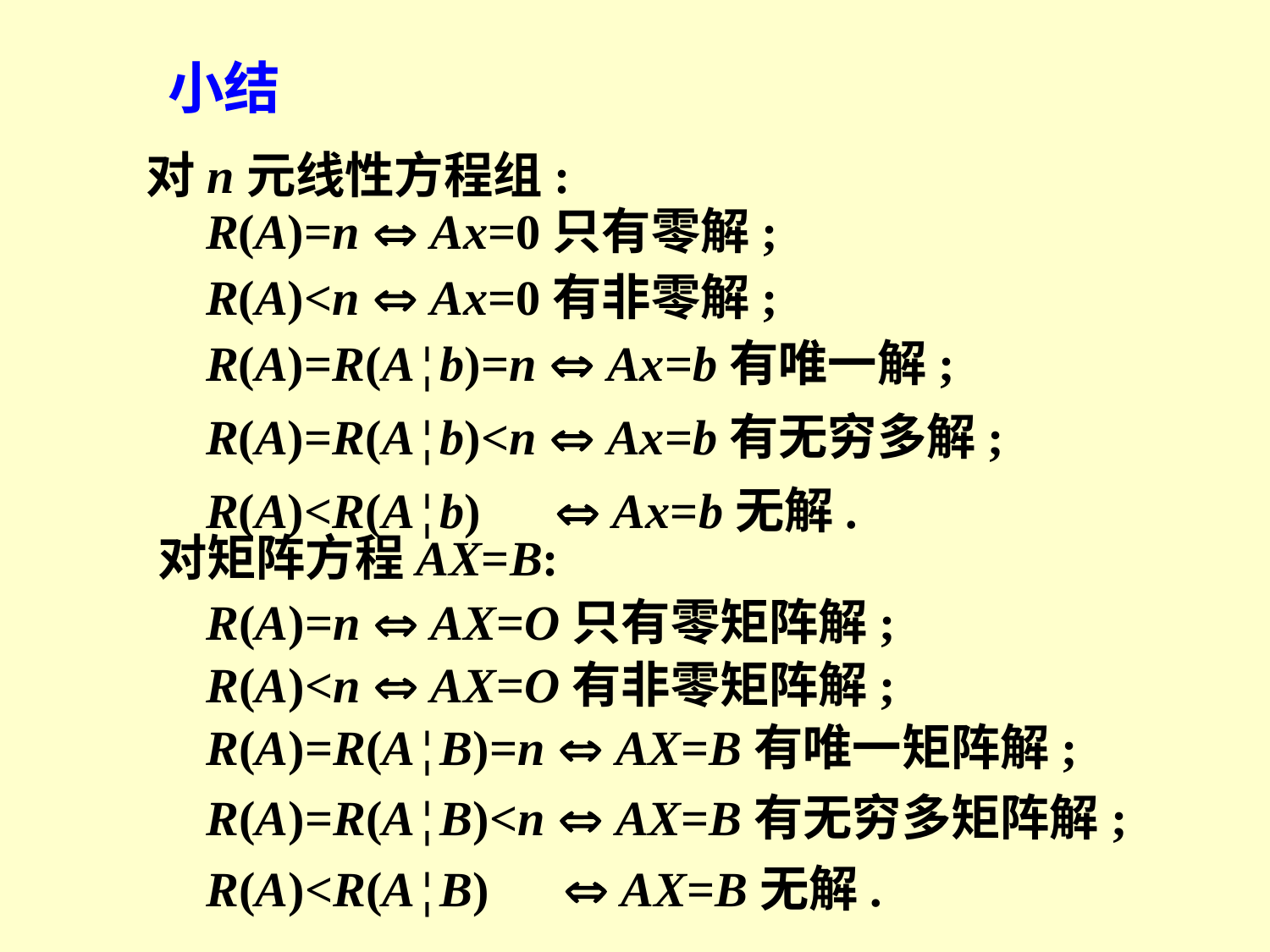

小结
对n元线性方程组:
R(A)=n ⇔ Ax=0只有零解;
R(A)<n ⇔ Ax=0有非零解;
R(A)=R(A ¦ b)=n ⇔ Ax=b有唯一解;
R(A)=R(A ¦ b)<n ⇔ Ax=b有无穷多解;
R(A)<R(A ¦ b)      ⇔ Ax=b无解.
对矩阵方程AX=B:
R(A)=n ⇔ AX=O只有零矩阵解;
R(A)<n ⇔ AX=O有非零矩阵解;
R(A)=R(A ¦ B)=n ⇔ AX=B有唯一矩阵解;
R(A)=R(A ¦ B)<n ⇔ AX=B有无穷多矩阵解;
R(A)<R(A ¦ B)      ⇔ AX=B无解.